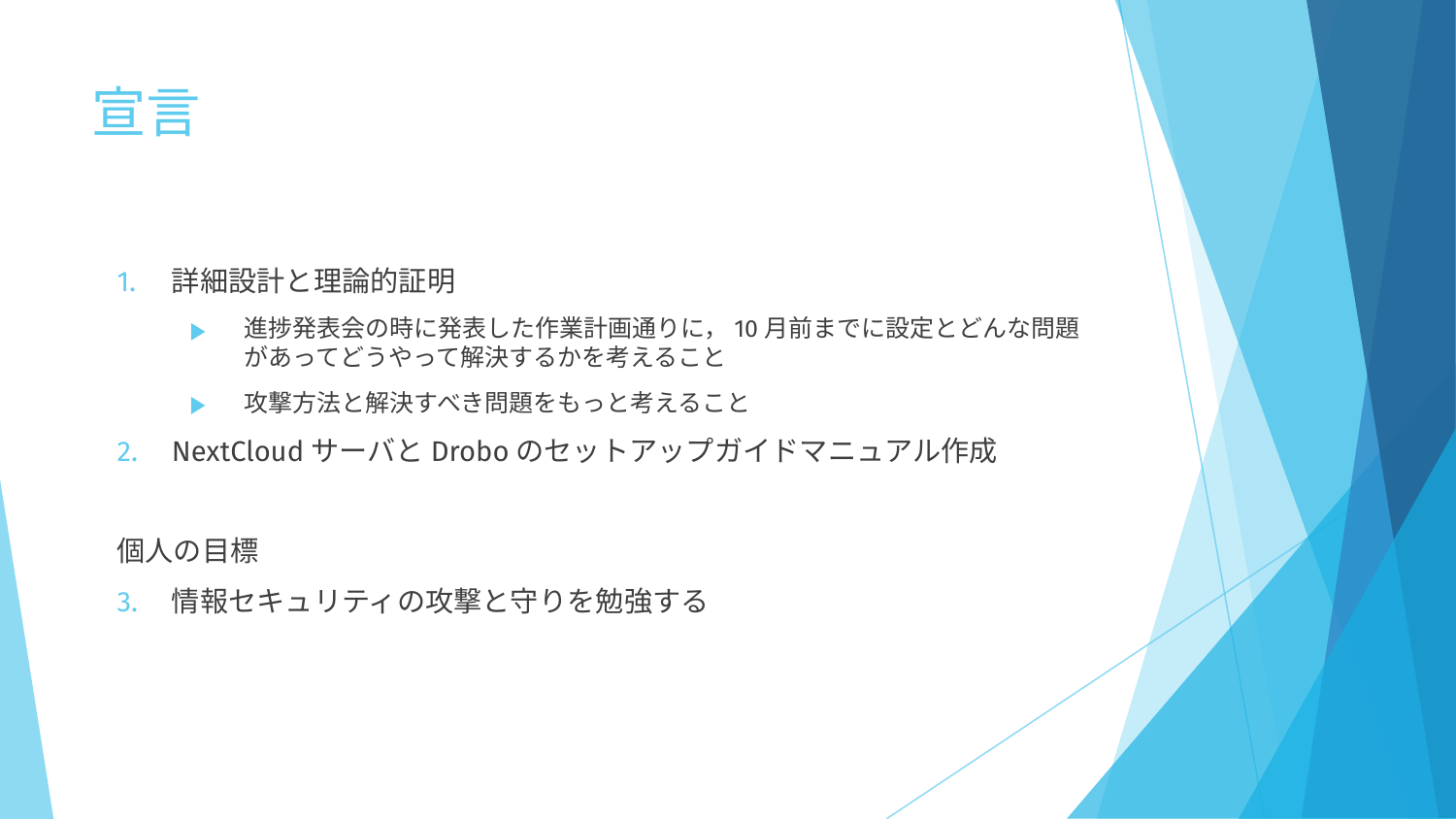

# 宣言
詳細設計と理論的証明
進捗発表会の時に発表した作業計画通りに，10月前までに設定とどんな問題があってどうやって解決するかを考えること
攻撃方法と解決すべき問題をもっと考えること
NextCloudサーバとDroboのセットアップガイドマニュアル作成

個人の目標
情報セキュリティの攻撃と守りを勉強する